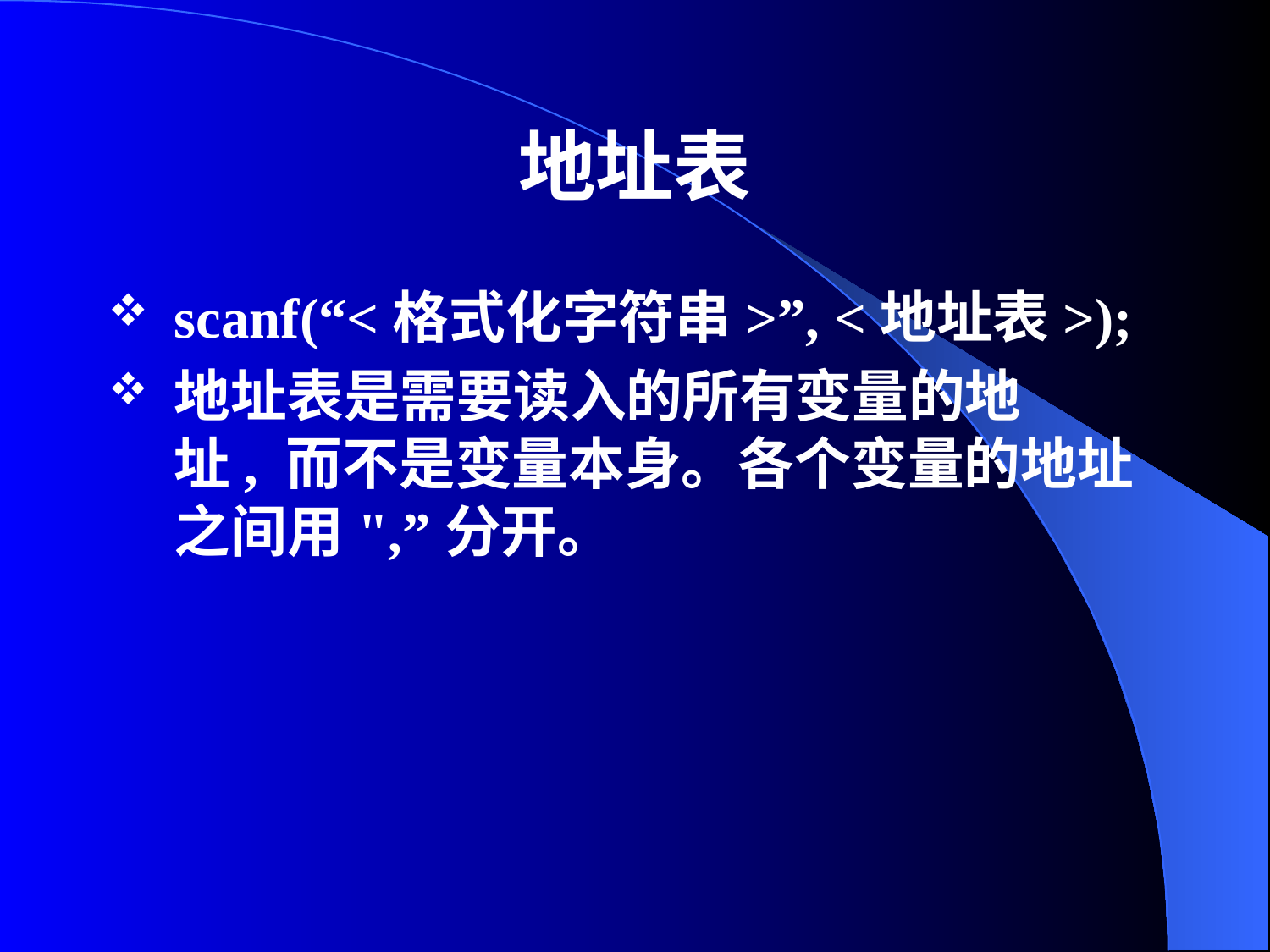

# 地址表
scanf(“<格式化字符串>”, <地址表>);
地址表是需要读入的所有变量的地址, 而不是变量本身。各个变量的地址之间用",”分开。